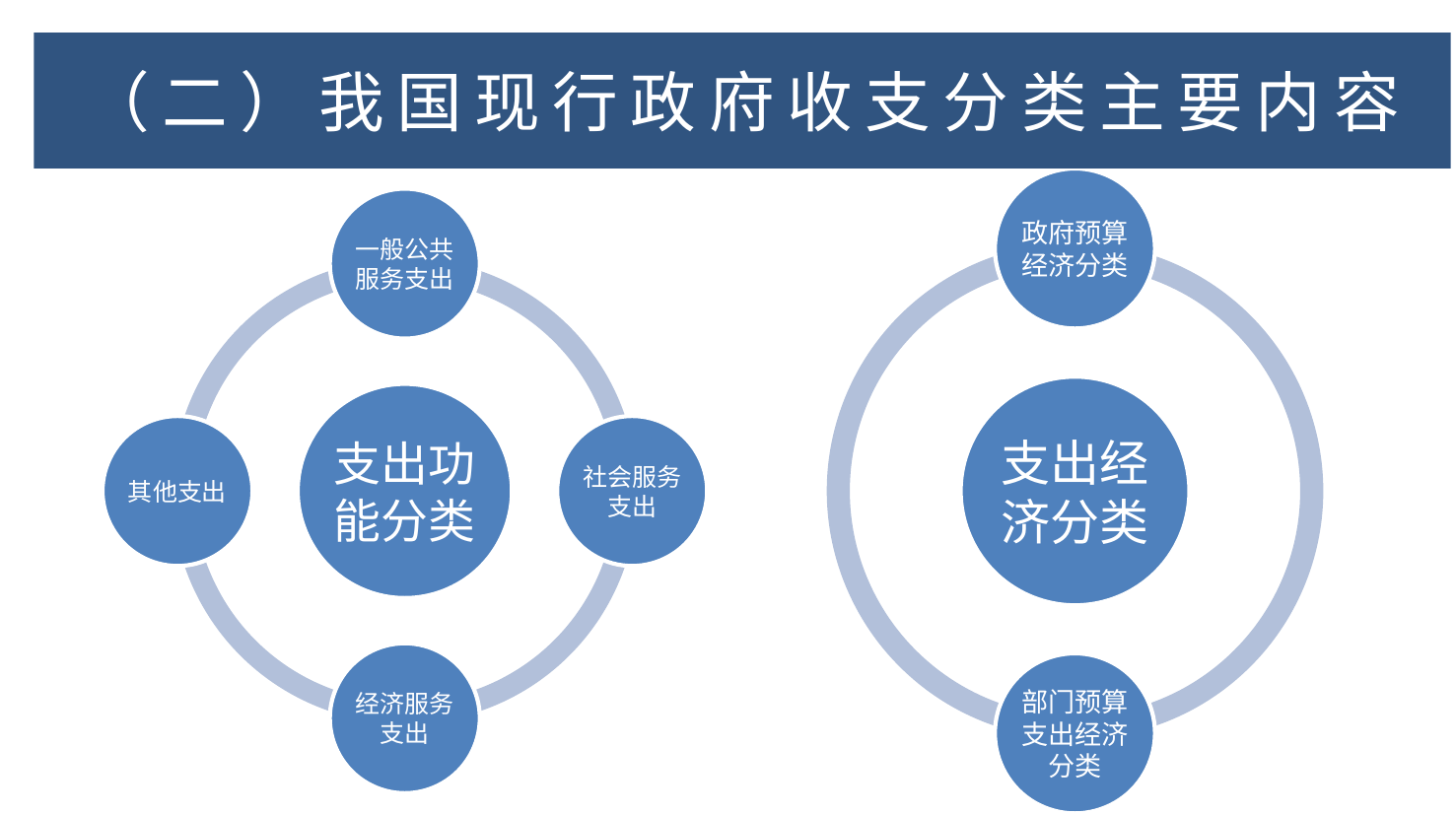

二、我国政府收支分类
# （二）我国现行政府收支分类主要内容
支出功能分类
一般公共服务支出
社会服务支出
经济服务支出
其他支出
支出经济分类
政府预算经济分类
部门预算支出经济分类